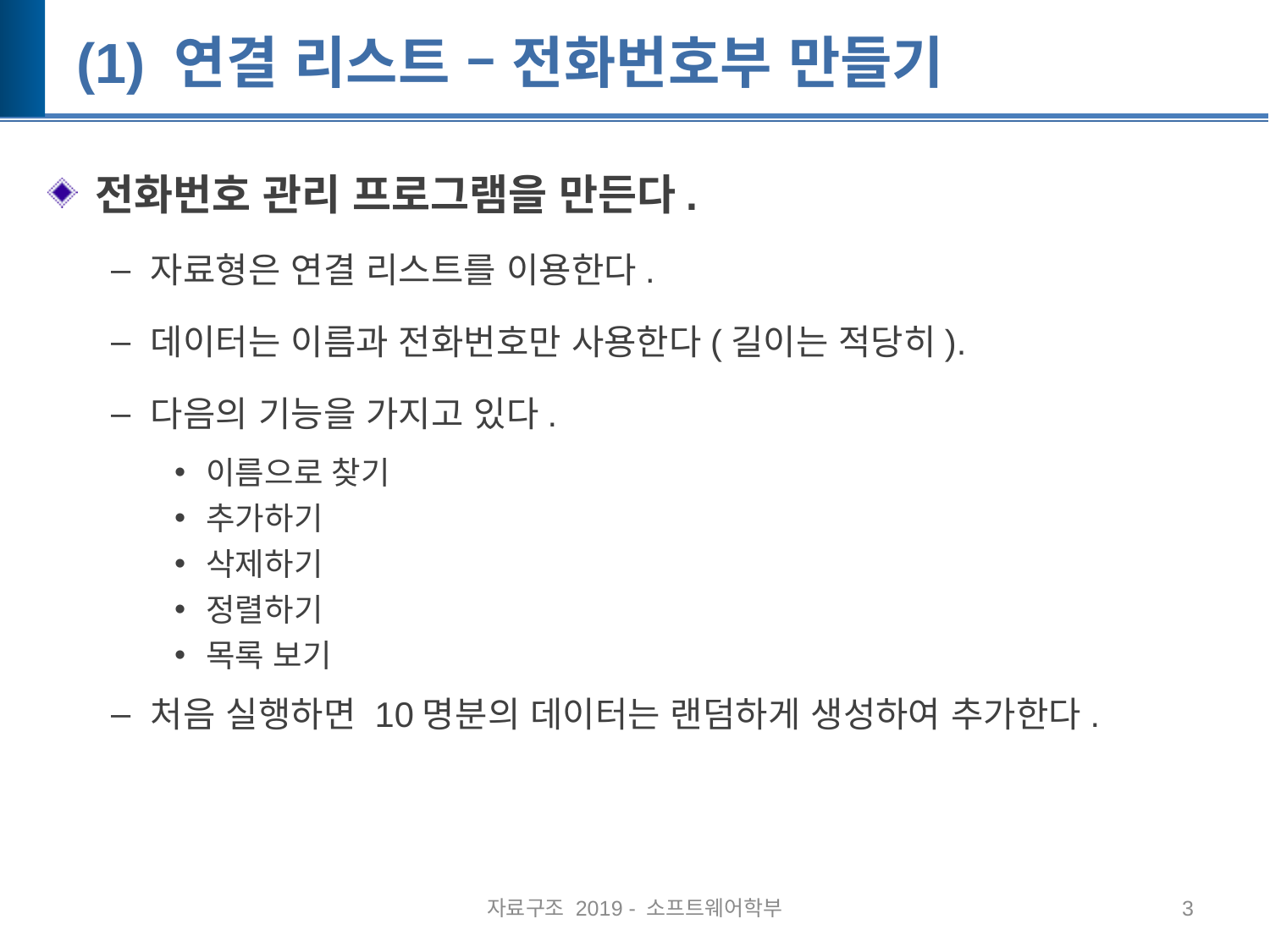

# (1) 연결 리스트 – 전화번호부 만들기
전화번호 관리 프로그램을 만든다.
자료형은 연결 리스트를 이용한다.
데이터는 이름과 전화번호만 사용한다(길이는 적당히).
다음의 기능을 가지고 있다.
이름으로 찾기
추가하기
삭제하기
정렬하기
목록 보기
처음 실행하면 10명분의 데이터는 랜덤하게 생성하여 추가한다.

자료구조 2019 - 소프트웨어학부
3